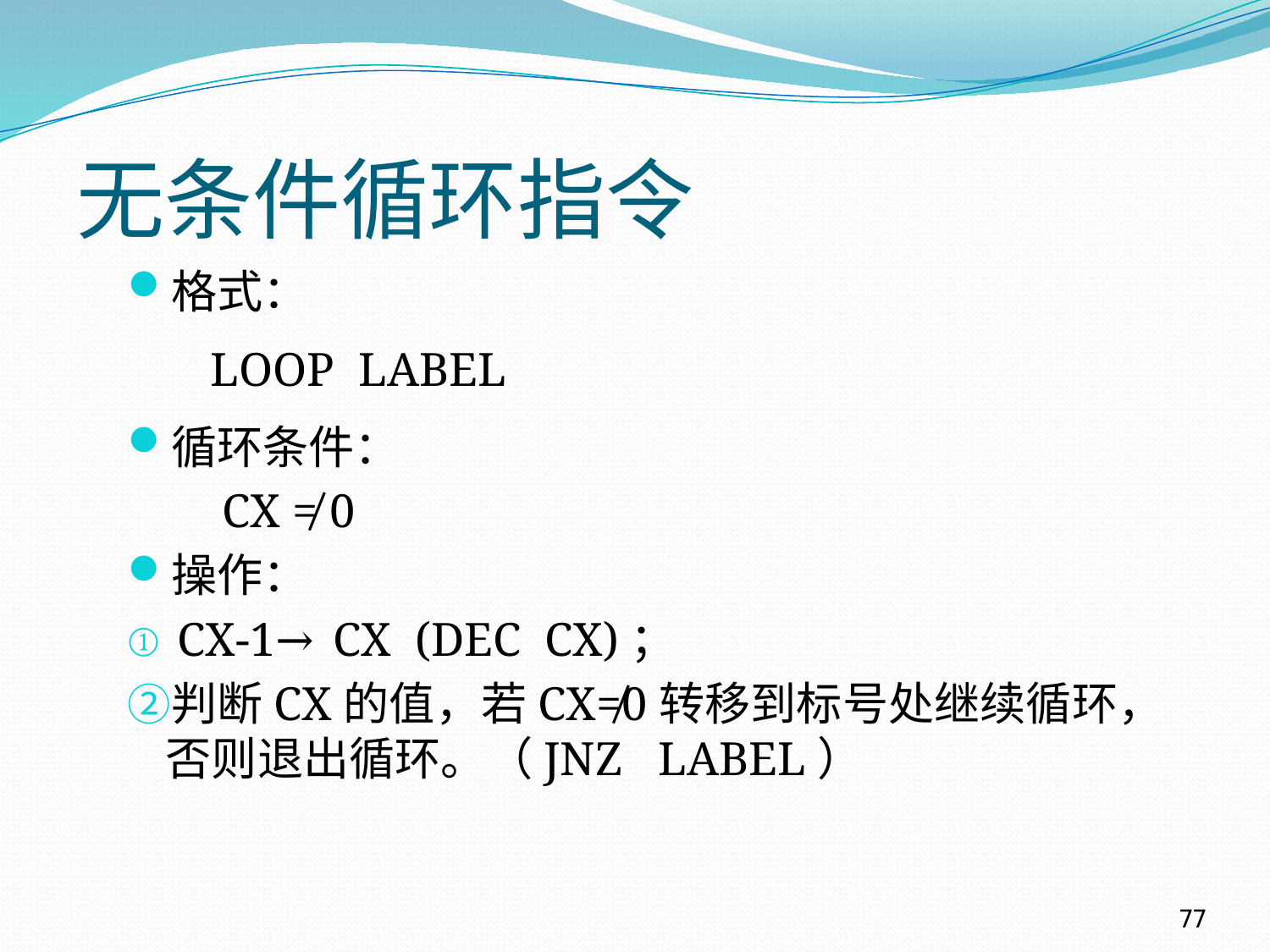

# 无条件循环指令
格式：
       LOOP  LABEL
循环条件：
        CX ≠ 0
操作：
 CX-1→ CX  (DEC  CX)；
判断CX的值，若CX≠0转移到标号处继续循环，否则退出循环。（JNZ   LABEL）
77